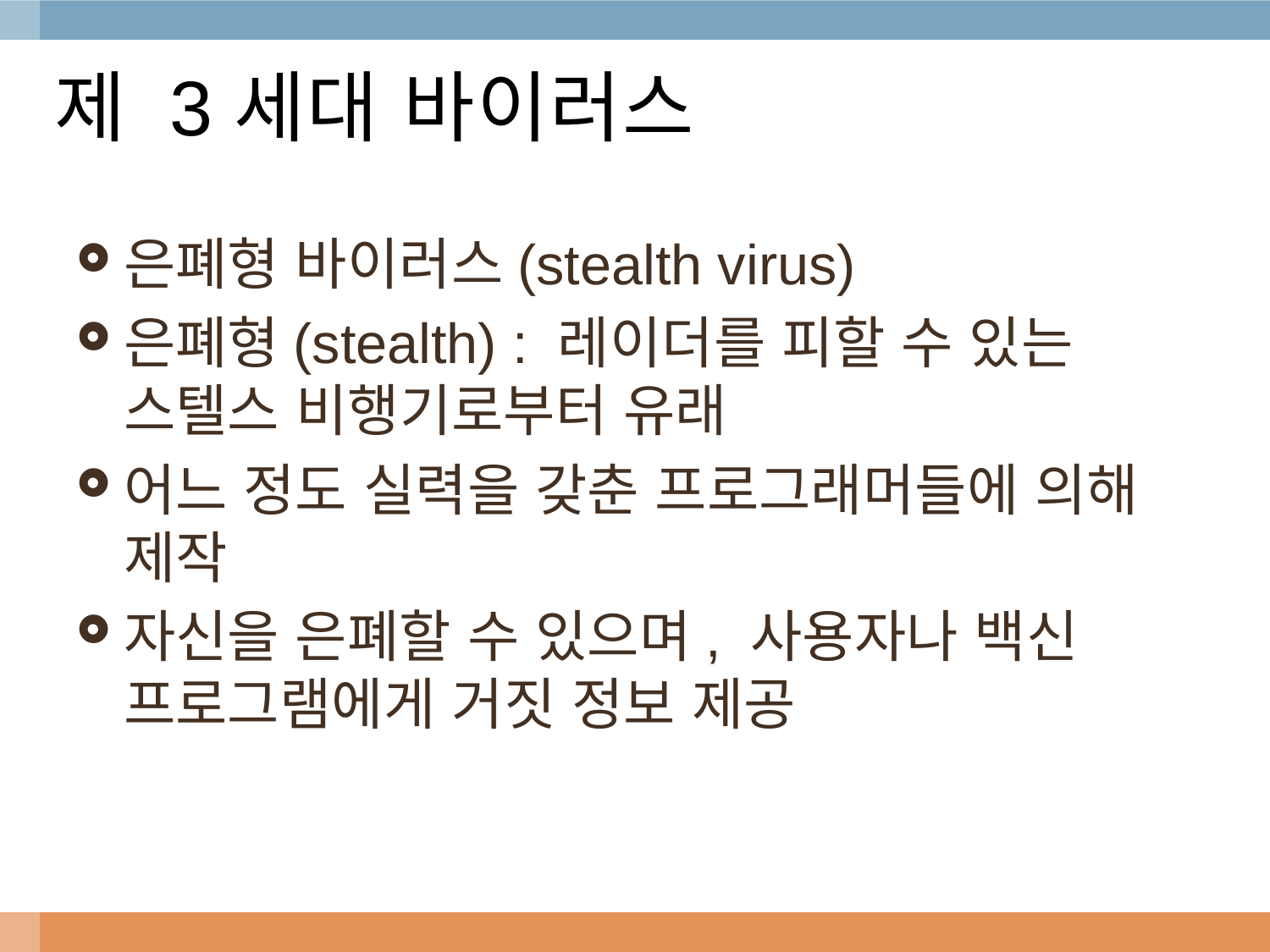

# 제 3세대 바이러스
은폐형 바이러스(stealth virus)
은폐형(stealth) : 레이더를 피할 수 있는 스텔스 비행기로부터 유래
어느 정도 실력을 갖춘 프로그래머들에 의해 제작
자신을 은폐할 수 있으며, 사용자나 백신 프로그램에게 거짓 정보 제공